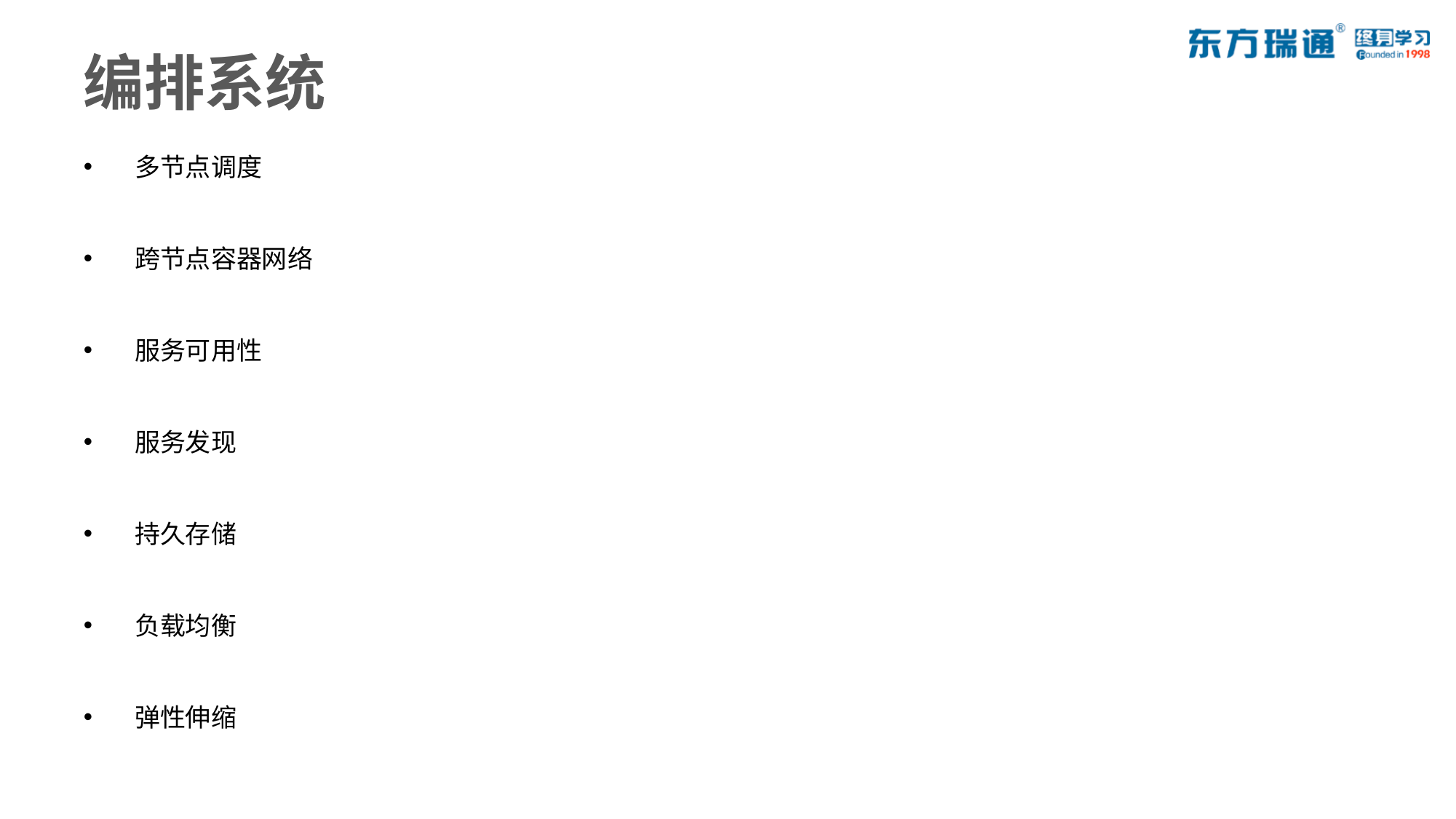

# 编排系统
多节点调度

跨节点容器网络

服务可用性

服务发现

持久存储

负载均衡

弹性伸缩